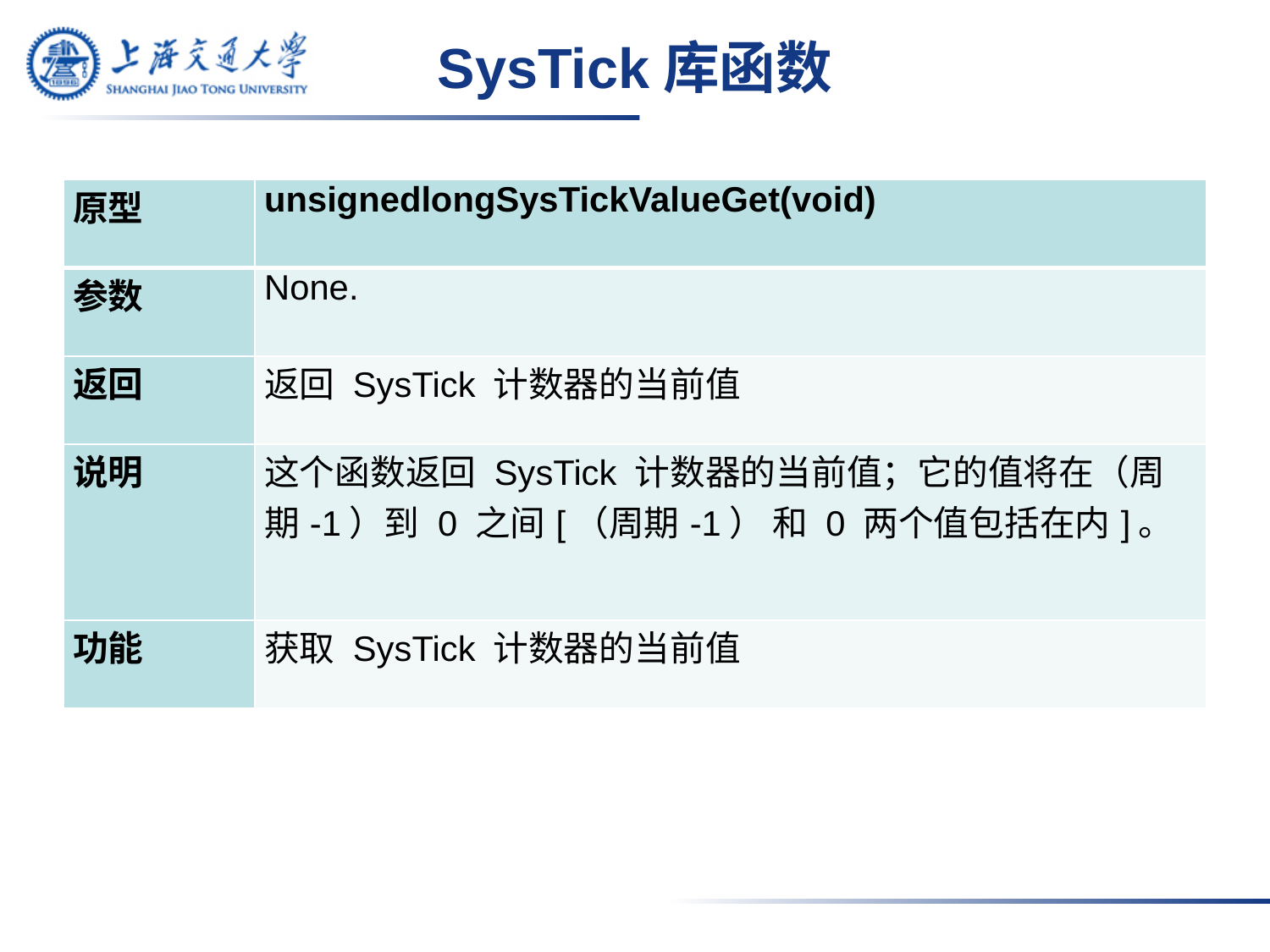

# SysTick库函数
| 原型 | unsignedlongSysTickValueGet(void) |
| --- | --- |
| 参数 | None. |
| 返回 | 返回 SysTick 计数器的当前值 |
| 说明 | 这个函数返回 SysTick 计数器的当前值；它的值将在（周期-1）到 0 之间[（周期-1） 和 0 两个值包括在内]。 |
| 功能 | 获取 SysTick 计数器的当前值 |